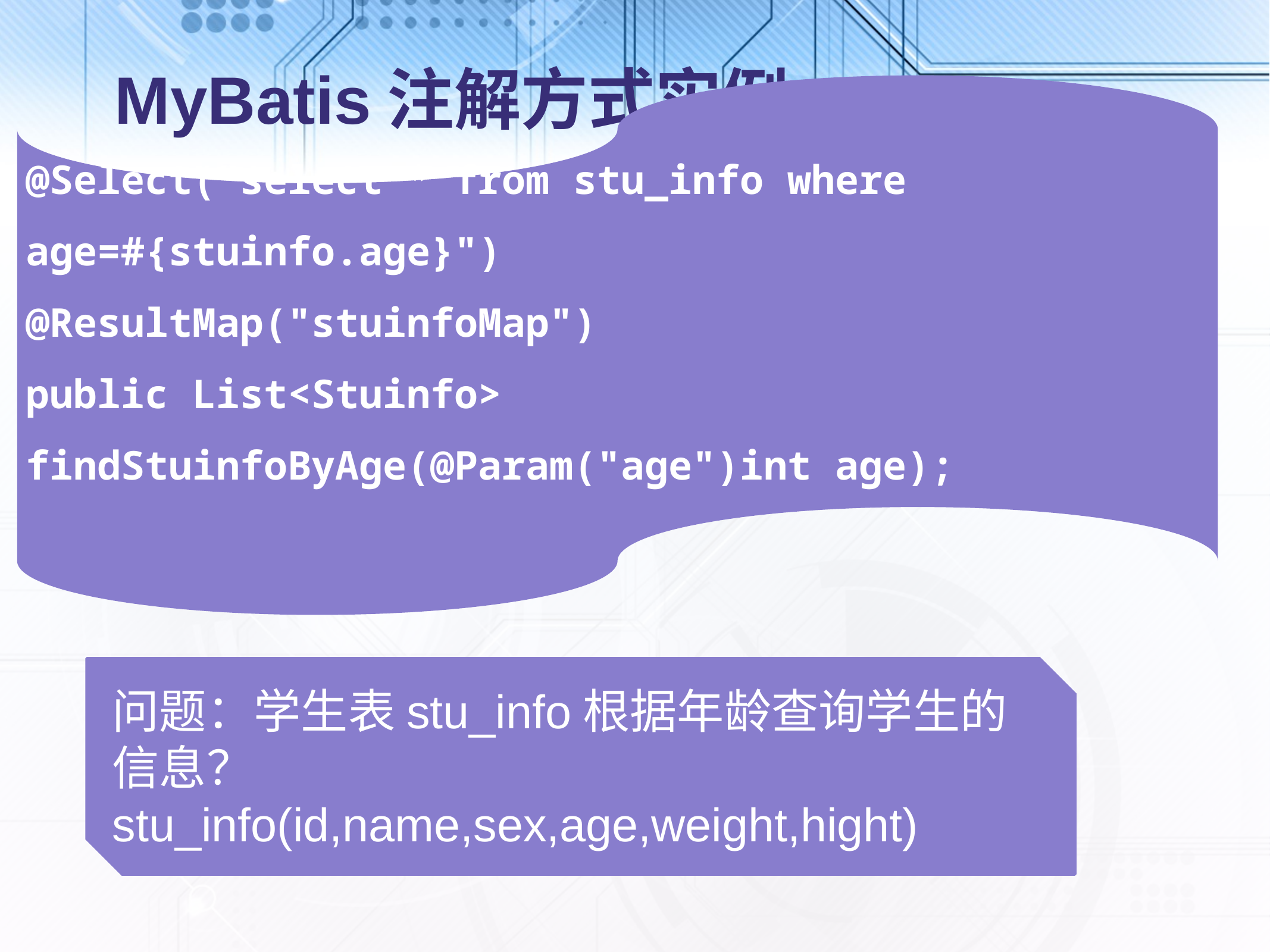

# MyBatis注解方式实例
@Select("select * from stu_info where age=#{stuinfo.age}")
@ResultMap("stuinfoMap")
public List<Stuinfo> findStuinfoByAge(@Param("age")int age);

    @Select("select * from users")
    @ResultMap("userMap")
    public List<User> findAllUser();
问题：学生表stu_info根据年龄查询学生的信息？
stu_info(id,name,sex,age,weight,hight)